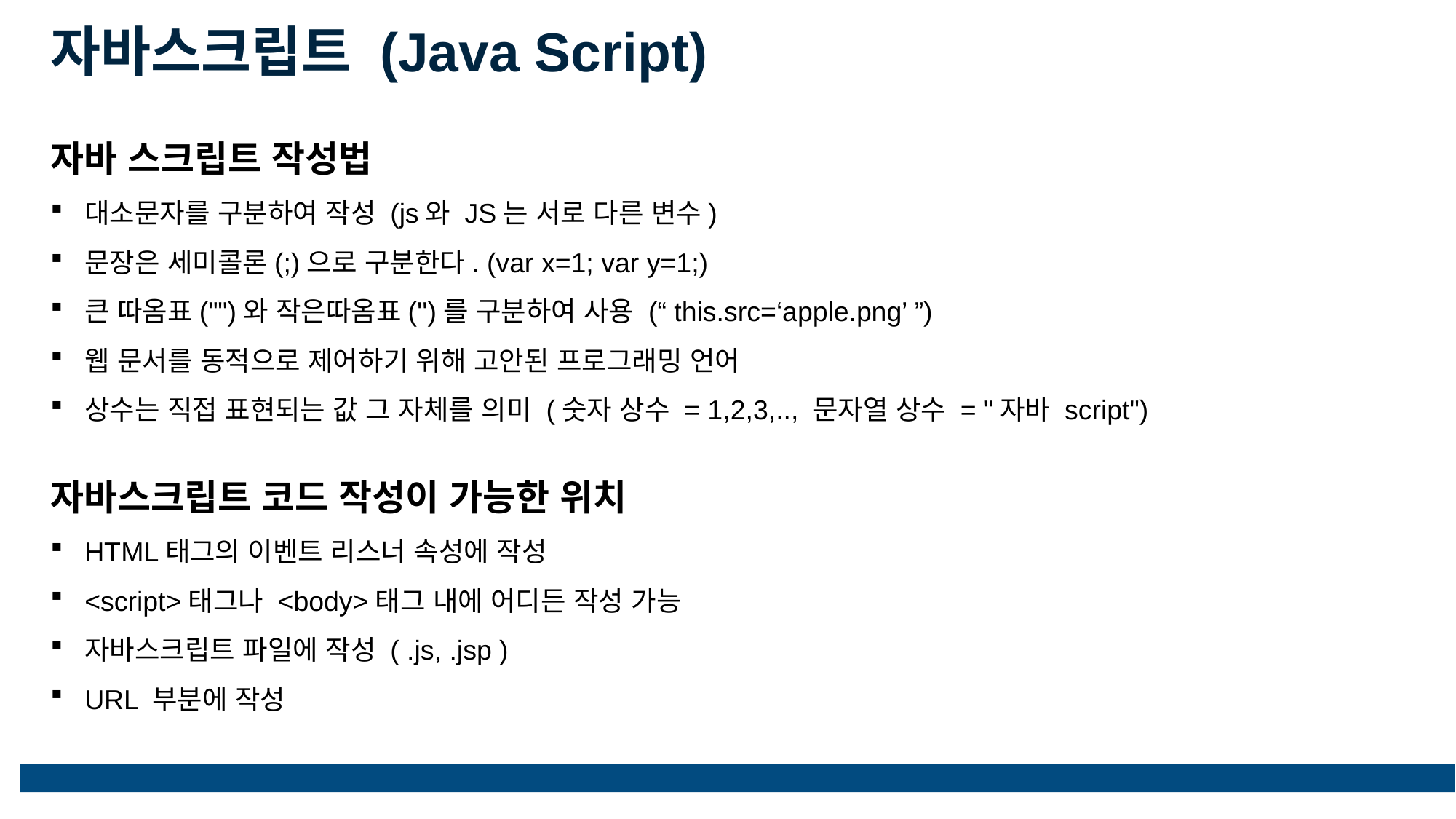

자바스크립트 (Java Script)
자바 스크립트 작성법
대소문자를 구분하여 작성 (js와 JS는 서로 다른 변수)
문장은 세미콜론(;)으로 구분한다. (var x=1; var y=1;)
큰 따옴표("")와 작은따옴표('')를 구분하여 사용 (“ this.src=‘apple.png’ ”)
웹 문서를 동적으로 제어하기 위해 고안된 프로그래밍 언어
상수는 직접 표현되는 값 그 자체를 의미 (숫자 상수 = 1,2,3,.., 문자열 상수 = "자바 script")
자바스크립트 코드 작성이 가능한 위치
HTML태그의 이벤트 리스너 속성에 작성
<script>태그나 <body>태그 내에 어디든 작성 가능
자바스크립트 파일에 작성 ( .js, .jsp )
URL 부분에 작성